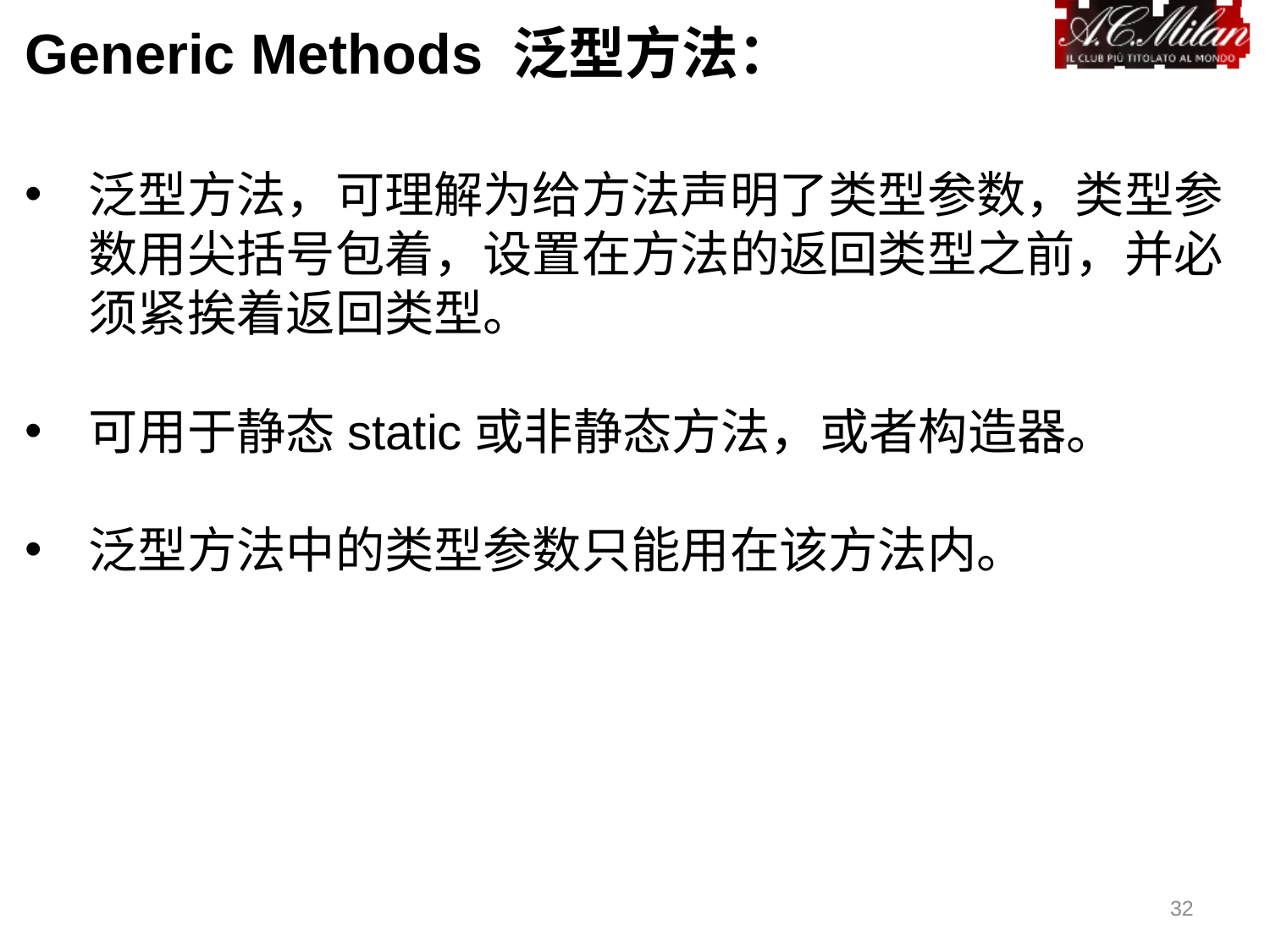

Generic Methods 泛型方法：
泛型方法，可理解为给方法声明了类型参数，类型参数用尖括号包着，设置在方法的返回类型之前，并必须紧挨着返回类型。

可用于静态static或非静态方法，或者构造器。

泛型方法中的类型参数只能用在该方法内。

32